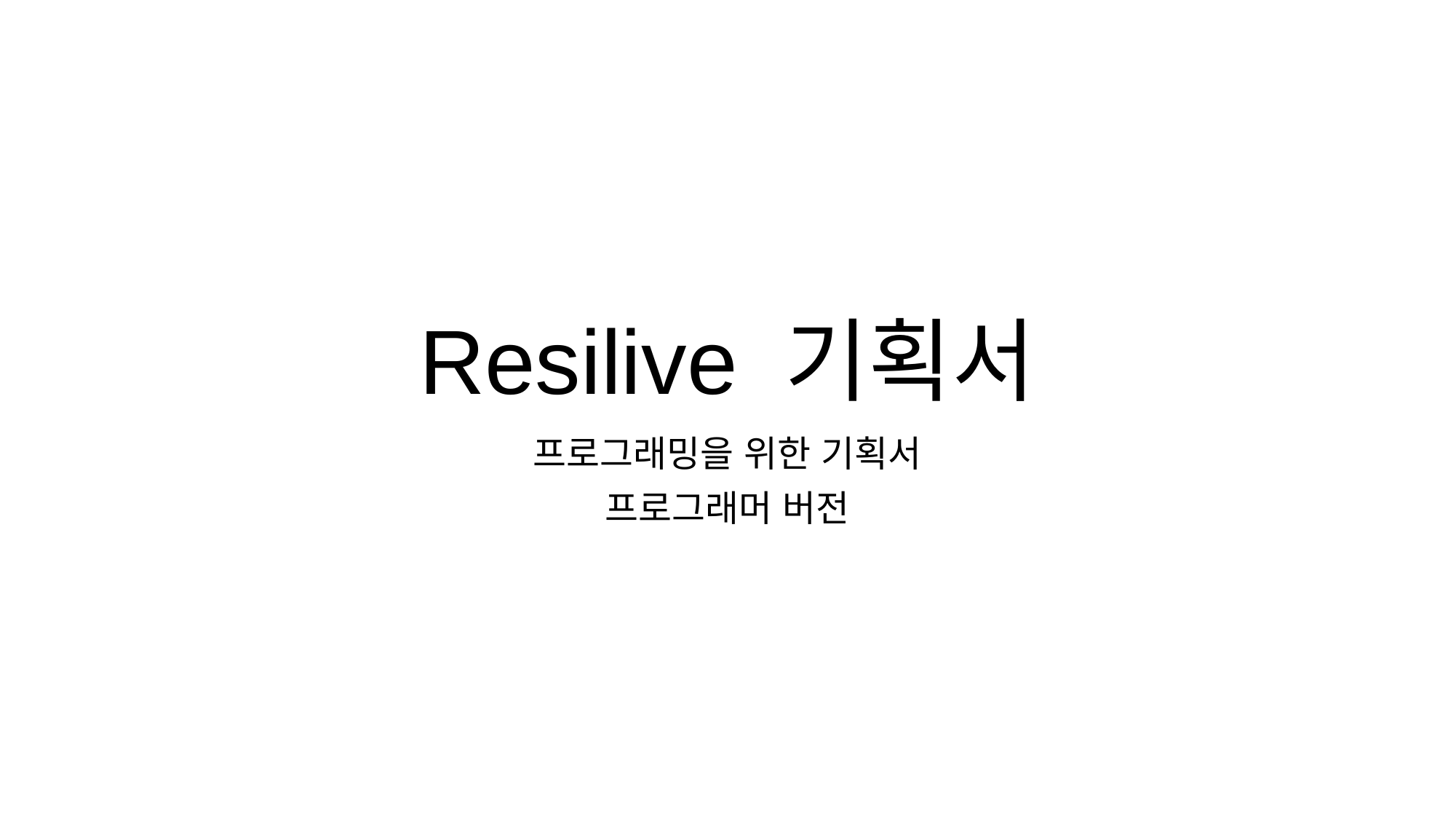

# Resilive 기획서
프로그래밍을 위한 기획서
프로그래머 버전